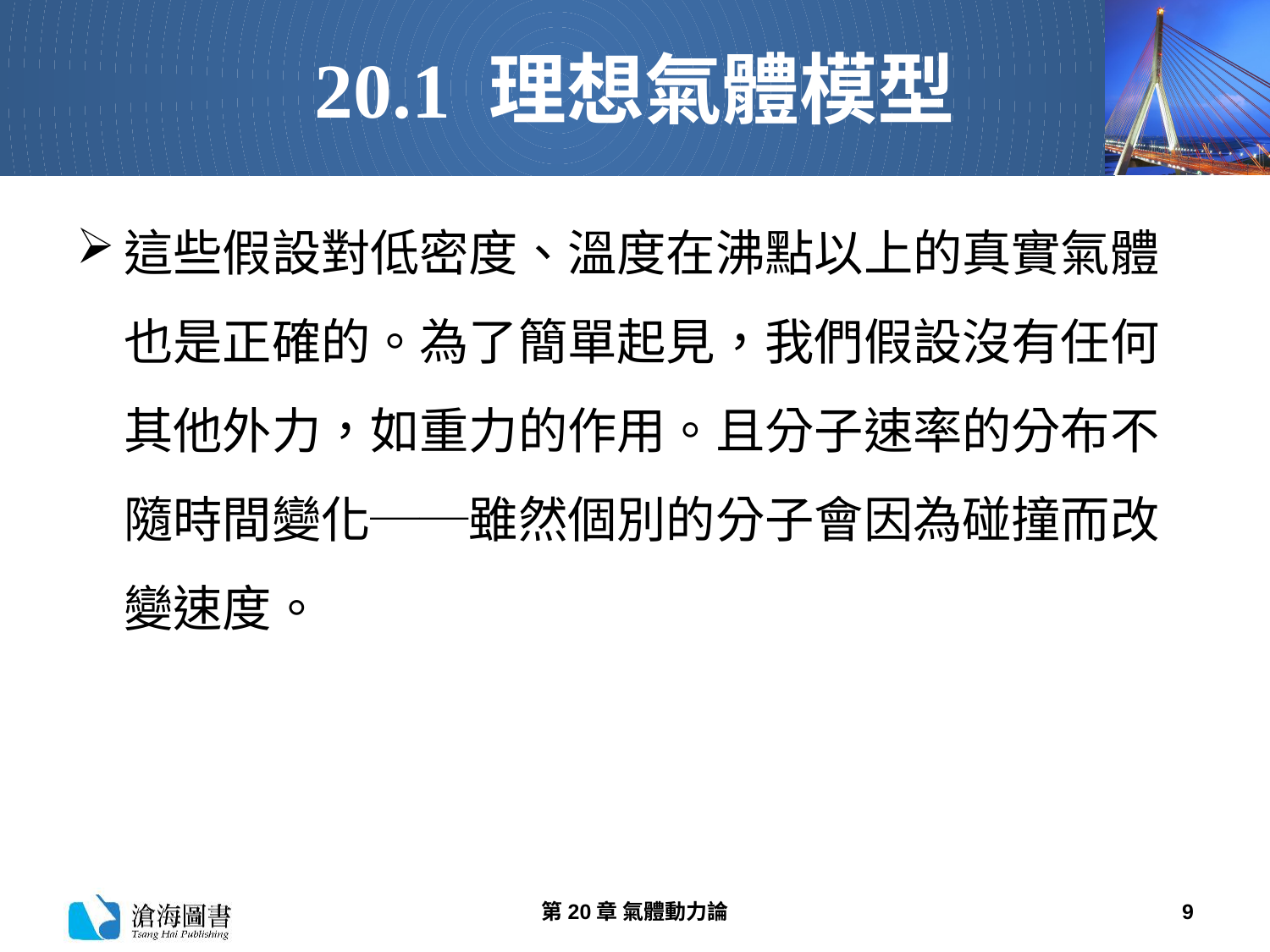

# 20.1 理想氣體模型
這些假設對低密度、溫度在沸點以上的真實氣體也是正確的。為了簡單起見，我們假設沒有任何其他外力，如重力的作用。且分子速率的分布不隨時間變化──雖然個別的分子會因為碰撞而改變速度。
第20章 氣體動力論
9